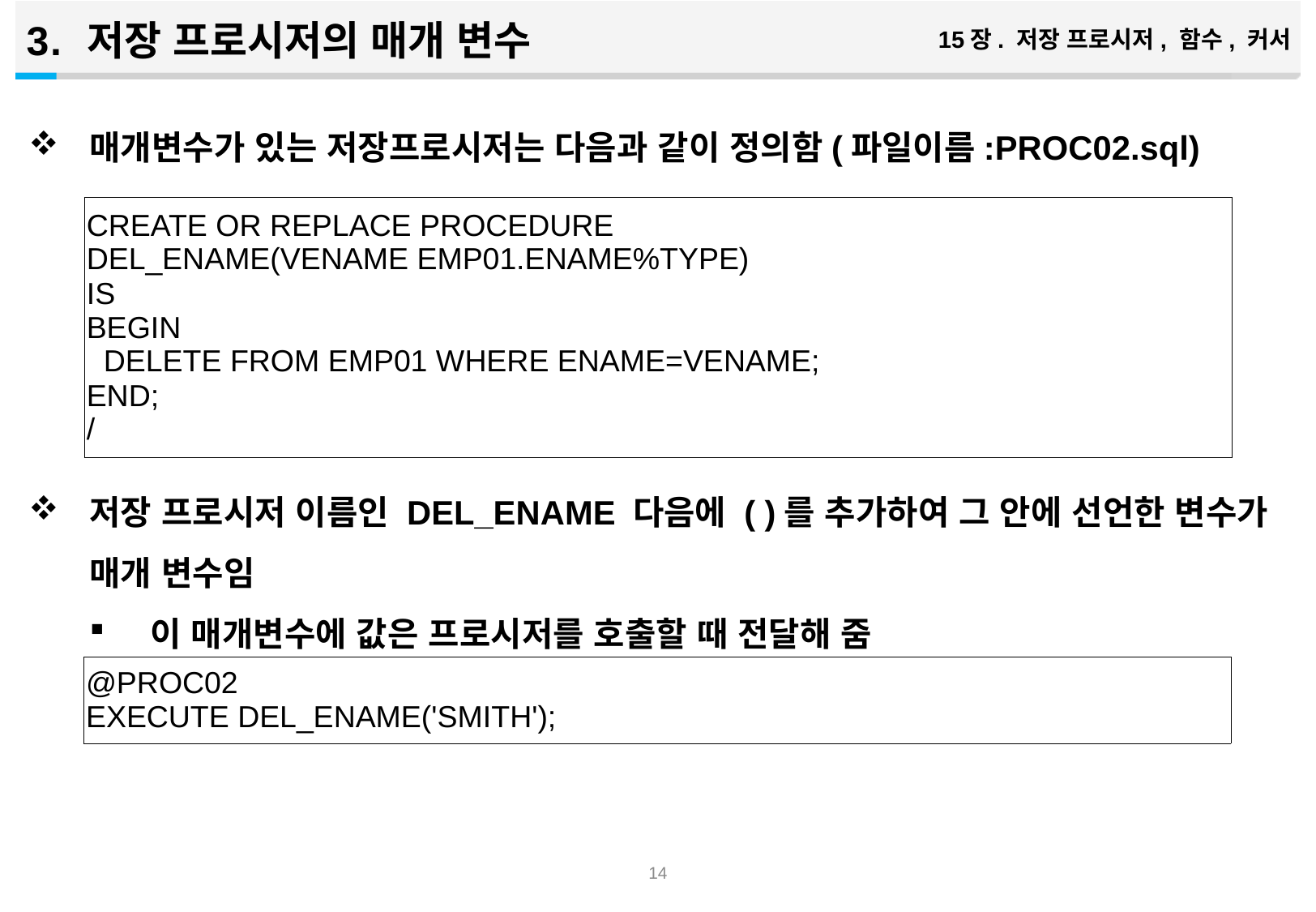

저장 프로시저의 매개 변수
15장. 저장 프로시저, 함수, 커서
매개변수가 있는 저장프로시저는 다음과 같이 정의함(파일이름:PROC02.sql)

저장 프로시저 이름인 DEL_ENAME 다음에 ( )를 추가하여 그 안에 선언한 변수가 매개 변수임
이 매개변수에 값은 프로시저를 호출할 때 전달해 줌
| CREATE OR REPLACE PROCEDURE DEL\_ENAME(VENAME EMP01.ENAME%TYPE) IS BEGIN DELETE FROM EMP01 WHERE ENAME=VENAME; END; / |
| --- |
| @PROC02 EXECUTE DEL\_ENAME('SMITH'); |
| --- |
14